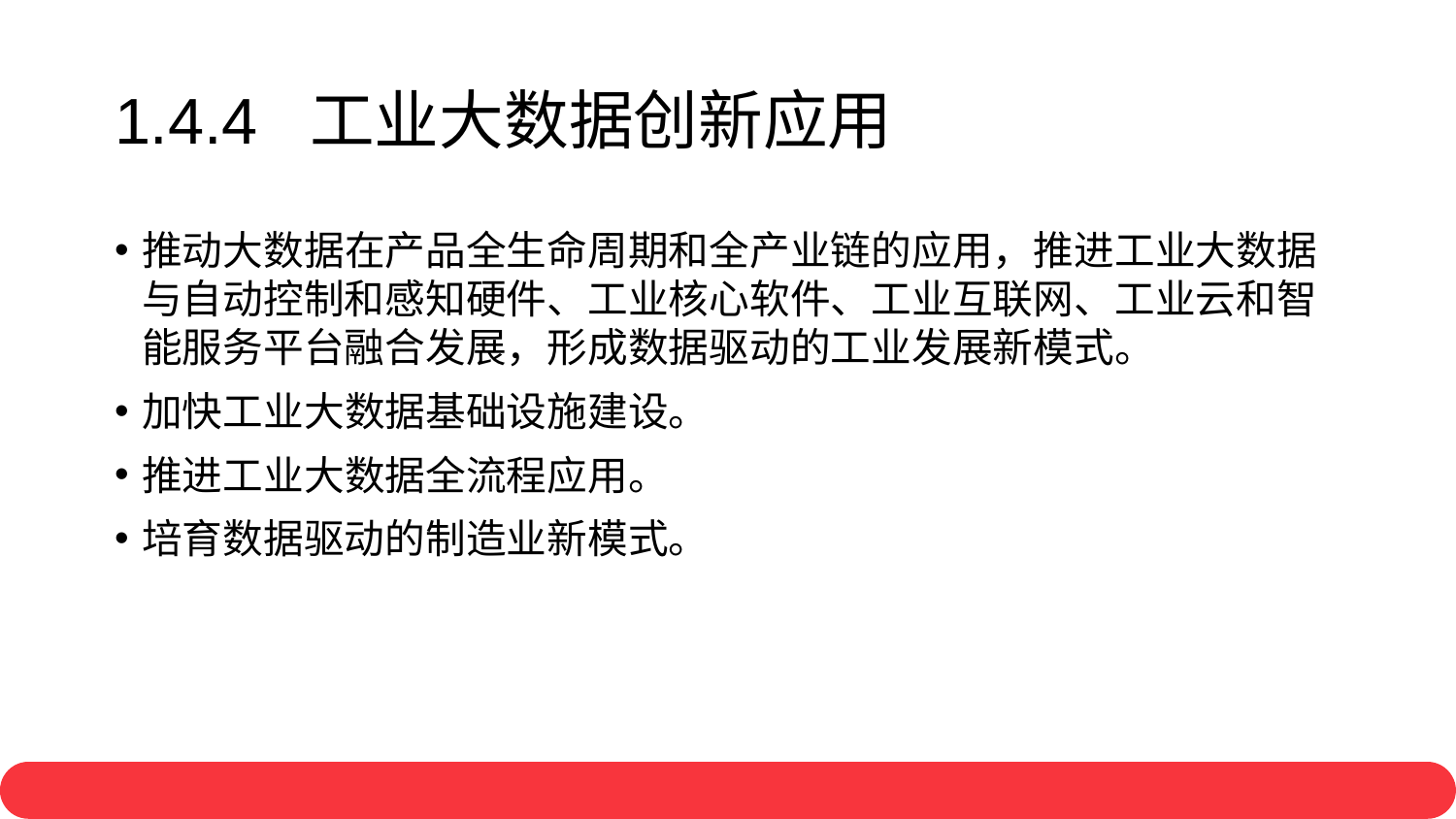

# 1.4.4  工业大数据创新应用
推动大数据在产品全生命周期和全产业链的应用，推进工业大数据与自动控制和感知硬件、工业核心软件、工业互联网、工业云和智能服务平台融合发展，形成数据驱动的工业发展新模式。
加快工业大数据基础设施建设。
推进工业大数据全流程应用。
培育数据驱动的制造业新模式。